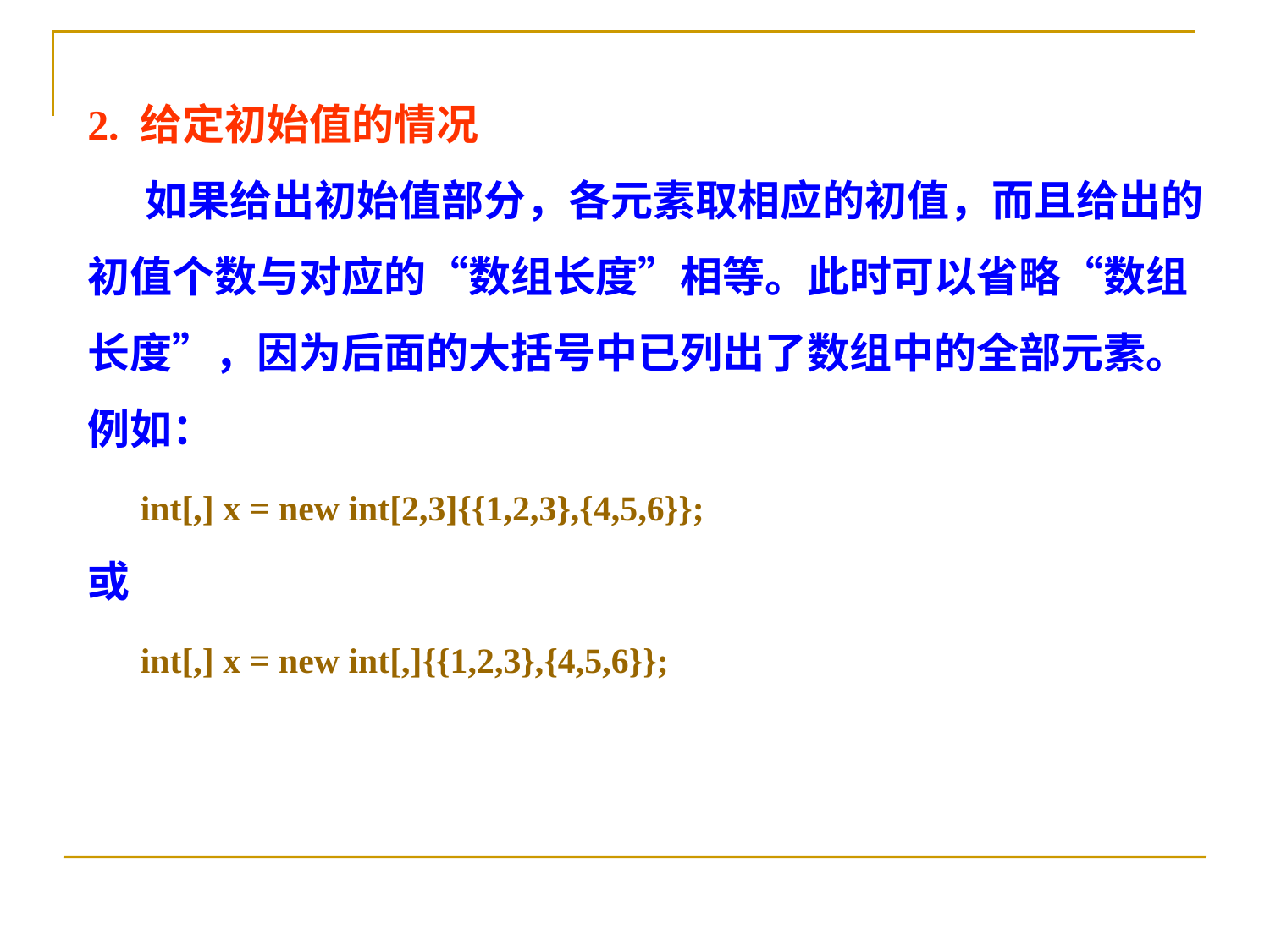

2. 给定初始值的情况
     如果给出初始值部分，各元素取相应的初值，而且给出的初值个数与对应的“数组长度”相等。此时可以省略“数组长度”，因为后面的大括号中已列出了数组中的全部元素。例如：
     int[,] x = new int[2,3]{{1,2,3},{4,5,6}};
或
     int[,] x = new int[,]{{1,2,3},{4,5,6}};